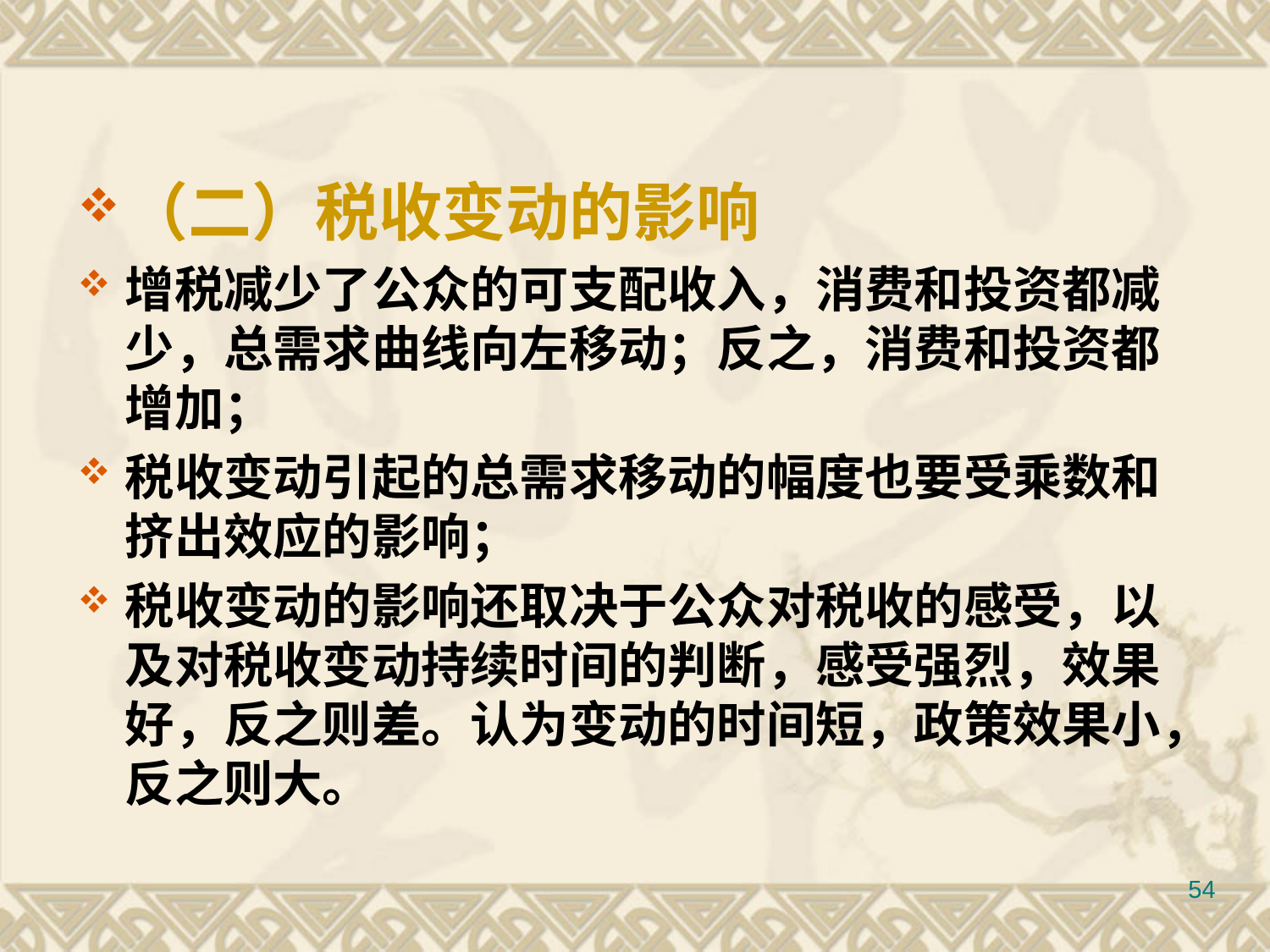

#
（二）税收变动的影响
增税减少了公众的可支配收入，消费和投资都减少，总需求曲线向左移动；反之，消费和投资都增加；
税收变动引起的总需求移动的幅度也要受乘数和挤出效应的影响；
税收变动的影响还取决于公众对税收的感受，以及对税收变动持续时间的判断，感受强烈，效果好，反之则差。认为变动的时间短，政策效果小，反之则大。

54